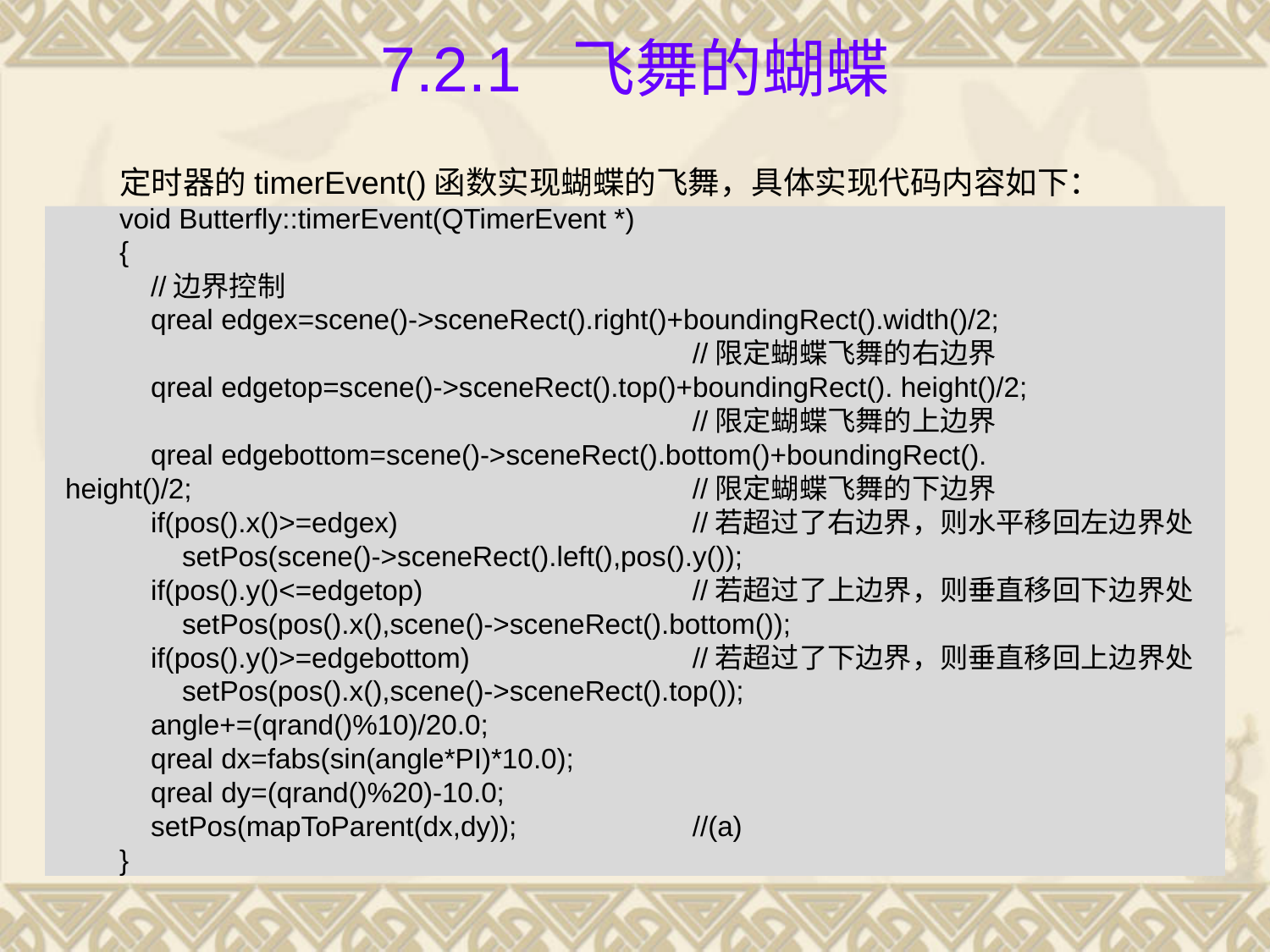

# 7.2.1  飞舞的蝴蝶
定时器的timerEvent()函数实现蝴蝶的飞舞，具体实现代码内容如下：
void Butterfly::timerEvent(QTimerEvent *)
{
    //边界控制
    qreal edgex=scene()->sceneRect().right()+boundingRect().width()/2;
					//限定蝴蝶飞舞的右边界
    qreal edgetop=scene()->sceneRect().top()+boundingRect(). height()/2;							//限定蝴蝶飞舞的上边界
    qreal edgebottom=scene()->sceneRect().bottom()+boundingRect().
 height()/2;				//限定蝴蝶飞舞的下边界
    if(pos().x()>=edgex)			//若超过了右边界，则水平移回左边界处
        setPos(scene()->sceneRect().left(),pos().y());
    if(pos().y()<=edgetop)			//若超过了上边界，则垂直移回下边界处
        setPos(pos().x(),scene()->sceneRect().bottom());
    if(pos().y()>=edgebottom)		//若超过了下边界，则垂直移回上边界处
        setPos(pos().x(),scene()->sceneRect().top());
    angle+=(qrand()%10)/20.0;
    qreal dx=fabs(sin(angle*PI)*10.0);
    qreal dy=(qrand()%20)-10.0;
    setPos(mapToParent(dx,dy));		//(a)
}